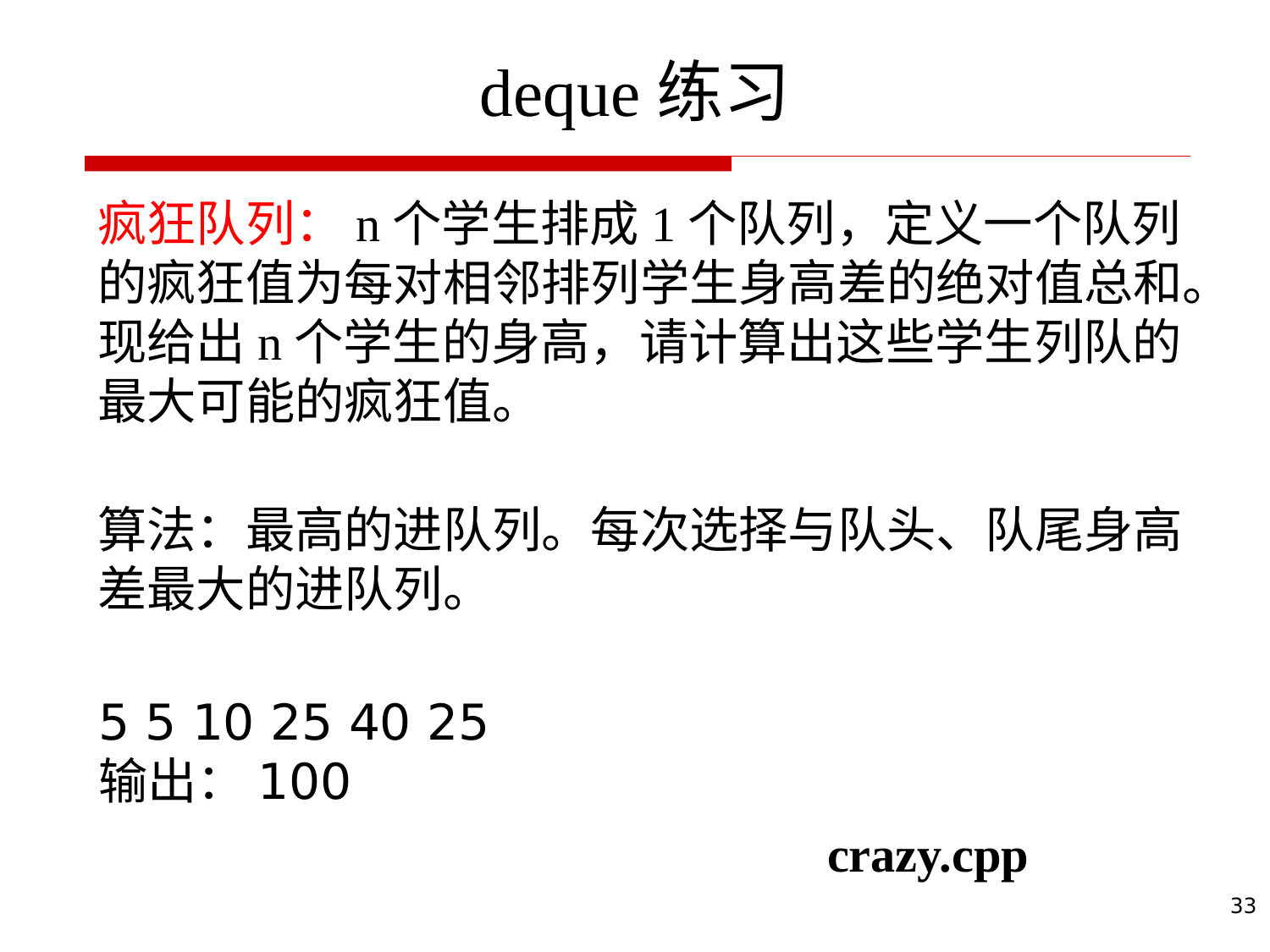

# deque练习
疯狂队列：n个学生排成1个队列，定义一个队列的疯狂值为每对相邻排列学生身高差的绝对值总和。现给出n个学生的身高，请计算出这些学生列队的最大可能的疯狂值。

算法：最高的进队列。每次选择与队头、队尾身高差最大的进队列。
5 5 10 25 40 25
输出：100
crazy.cpp
33